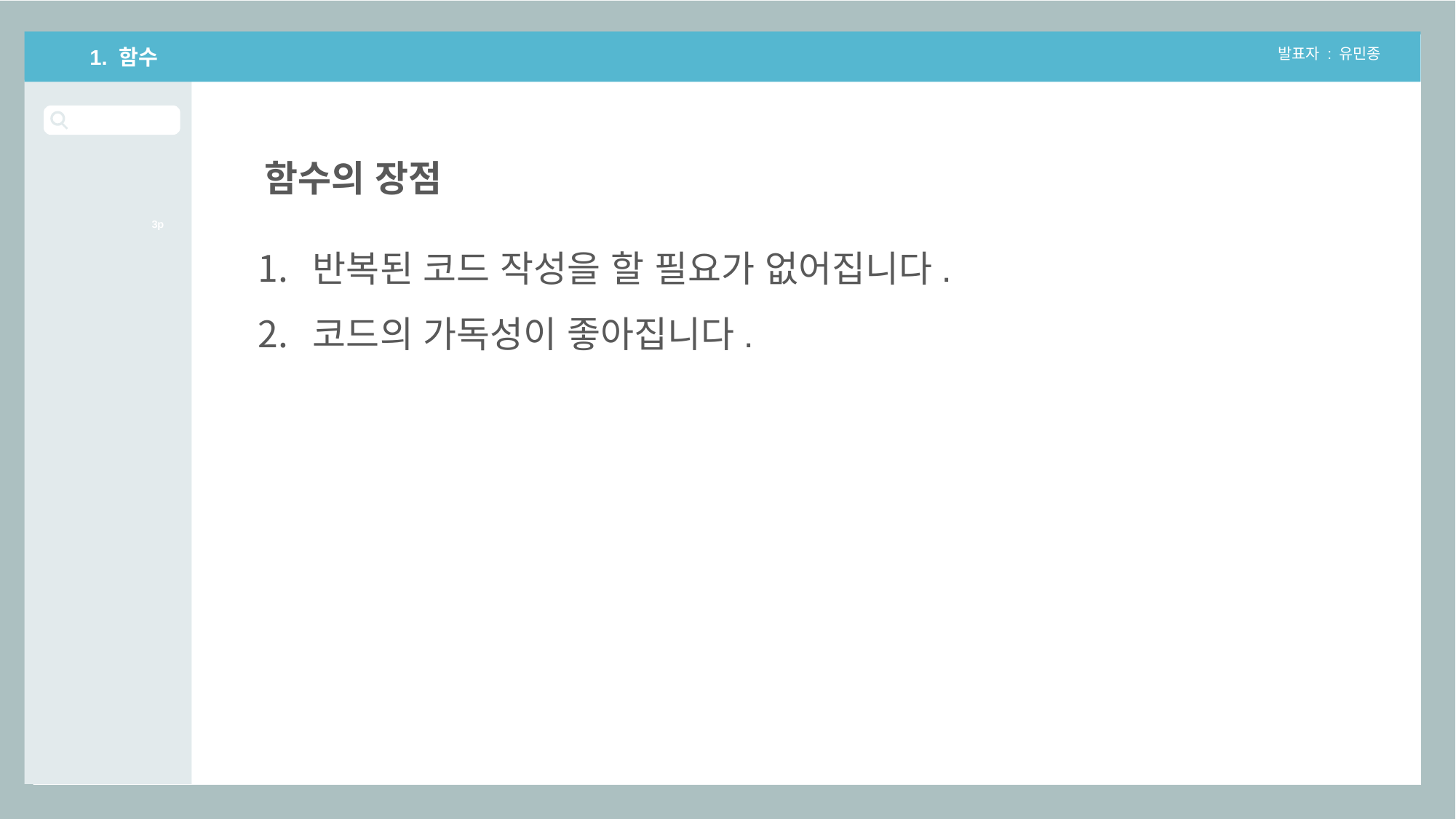

1. 함수
발표자 : 유민종

함수의 장점
3p
반복된 코드 작성을 할 필요가 없어집니다.
코드의 가독성이 좋아집니다.